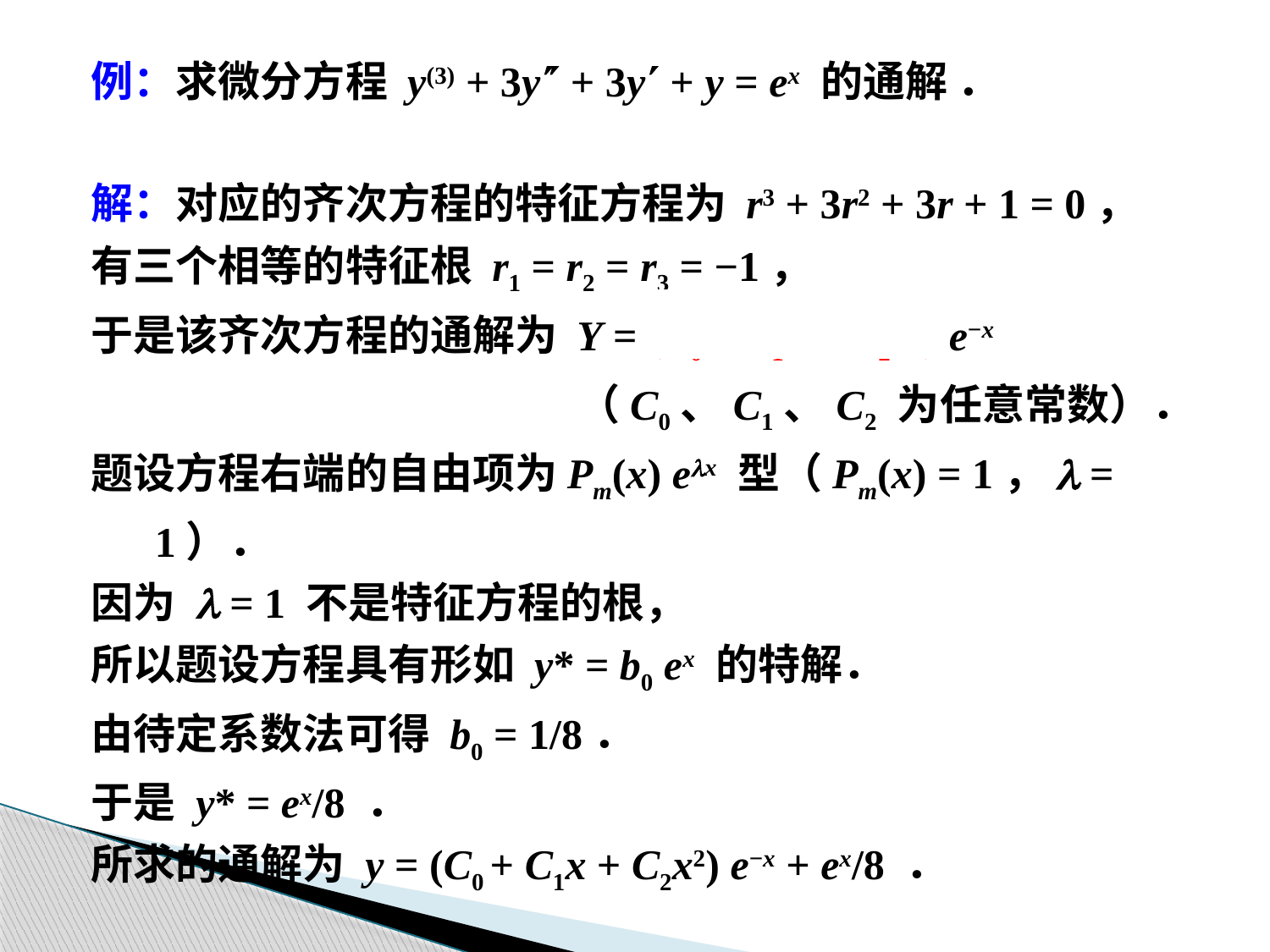

例：求微分方程 y(3) + 3y″ + 3y′ + y = ex 的通解 ．

解：对应的齐次方程的特征方程为 r3 + 3r2 + 3r + 1 = 0，
有三个相等的特征根 r1 = r2 = r3 = −1，
于是该齐次方程的通解为 Y = (C0 + C1x + C2x2) e−x
（C0、C1、C2 为任意常数）．
题设方程右端的自由项为Pm(x) eλx 型（Pm(x) = 1，λ = 1）．
因为 λ = 1 不是特征方程的根，
所以题设方程具有形如 y* = b0 ex 的特解．
由待定系数法可得 b0 = 1/8．
于是 y* = ex/8 ．
所求的通解为 y = (C0 + C1x + C2x2) e−x + ex/8 ．